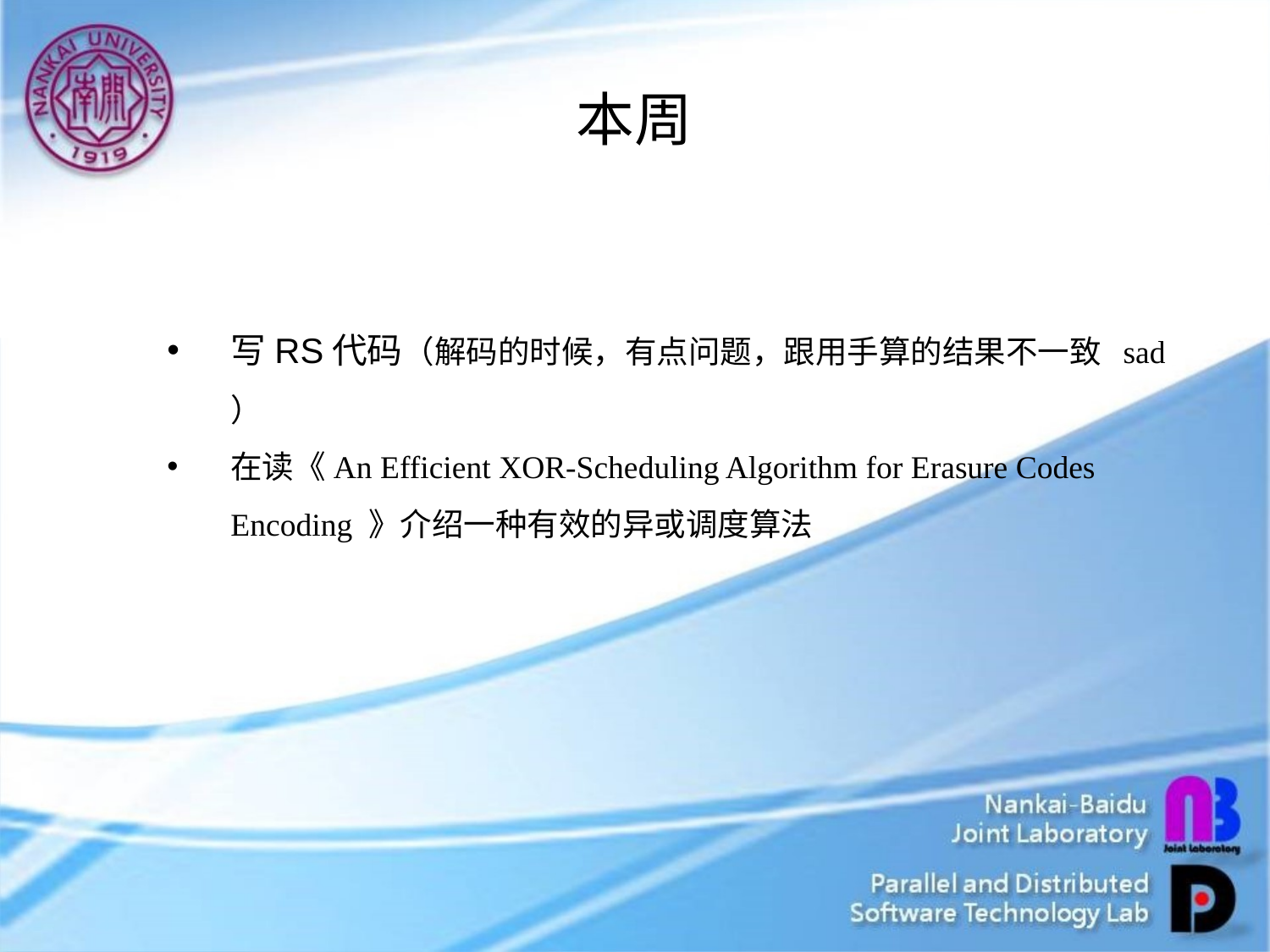

# 本周
写RS代码（解码的时候，有点问题，跟用手算的结果不一致  sad  ）
在读《An Efficient XOR-Scheduling Algorithm for Erasure Codes Encoding 》介绍一种有效的异或调度算法